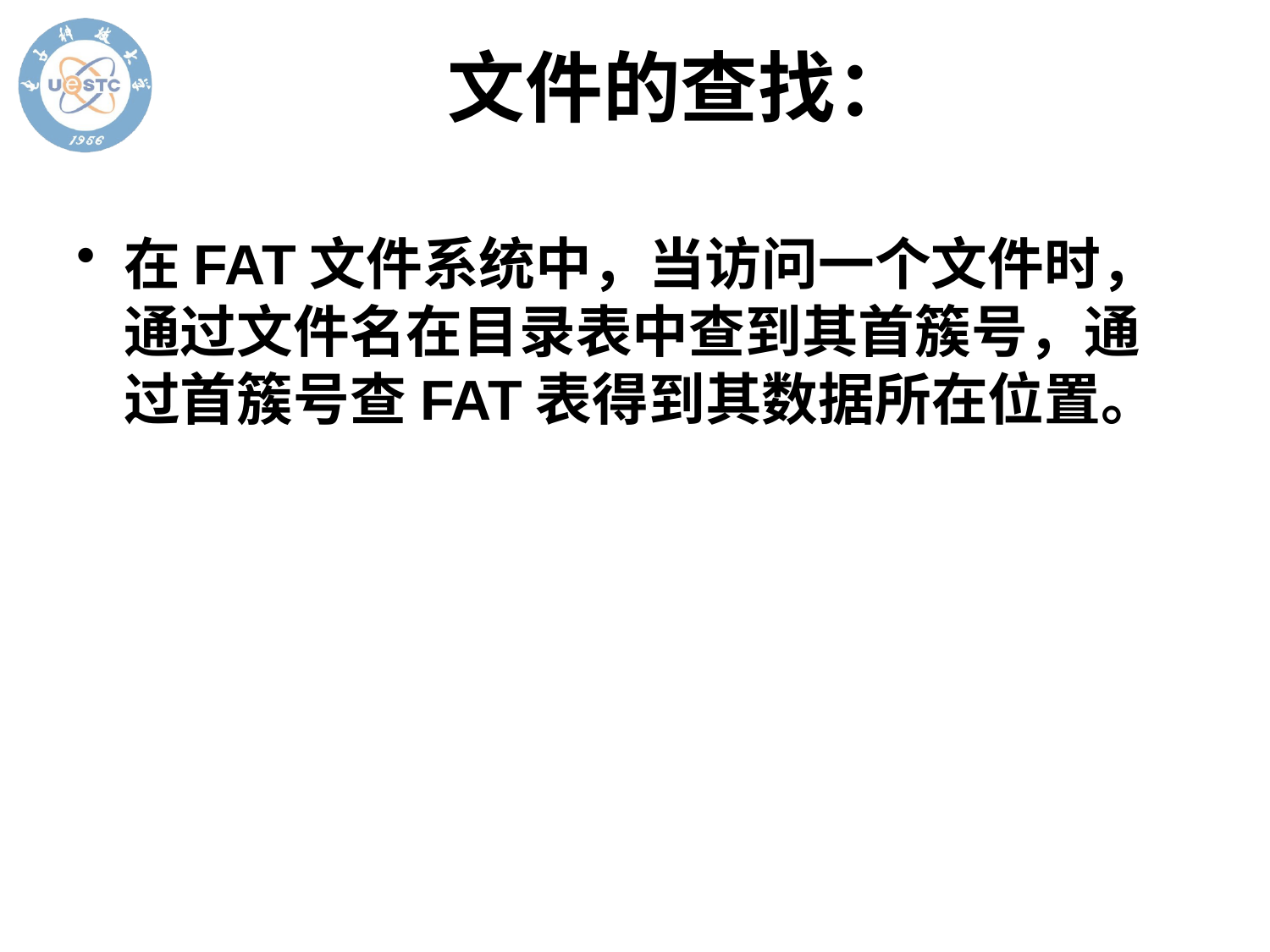

# 文件的查找：
在FAT文件系统中，当访问一个文件时，通过文件名在目录表中查到其首簇号，通过首簇号查FAT表得到其数据所在位置。